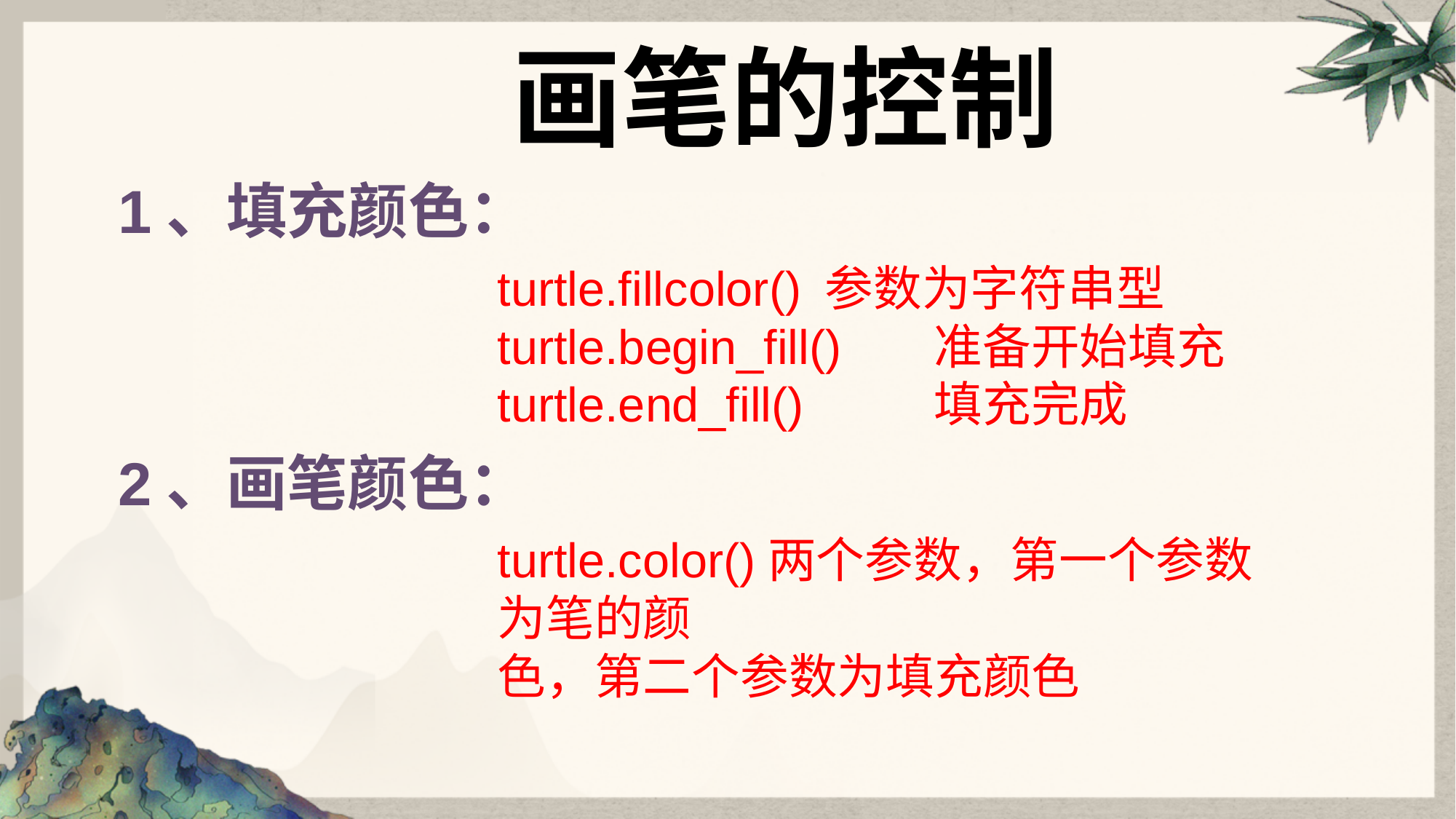

画笔的控制
1、填充颜色：
turtle.fillcolor()	参数为字符串型
turtle.begin_fill()	准备开始填充
turtle.end_fill()		填充完成
2、画笔颜色：
turtle.color()两个参数，第一个参数为笔的颜
色，第二个参数为填充颜色